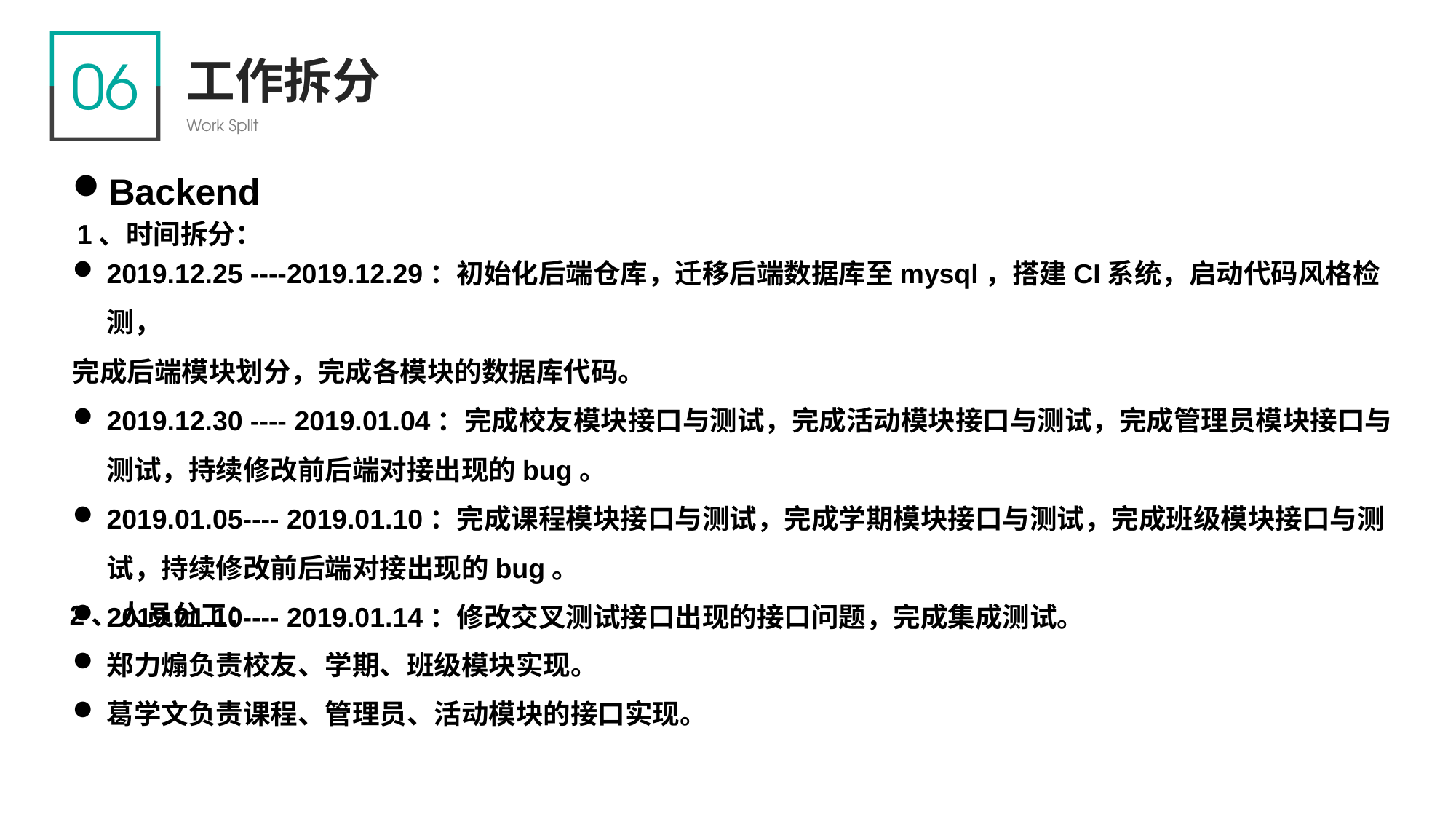

06
工作拆分
Work Split

Backend
1、时间拆分：
2019.12.25 ----2019.12.29：初始化后端仓库，迁移后端数据库至mysql，搭建CI系统，启动代码风格检测，
完成后端模块划分，完成各模块的数据库代码。
2019.12.30 ---- 2019.01.04：完成校友模块接口与测试，完成活动模块接口与测试，完成管理员模块接口与测试，持续修改前后端对接出现的bug。
2019.01.05---- 2019.01.10：完成课程模块接口与测试，完成学期模块接口与测试，完成班级模块接口与测试，持续修改前后端对接出现的bug。
2019.01.10---- 2019.01.14：修改交叉测试接口出现的接口问题，完成集成测试。
2、人员分工：
郑力煽负责校友、学期、班级模块实现。
葛学文负责课程、管理员、活动模块的接口实现。